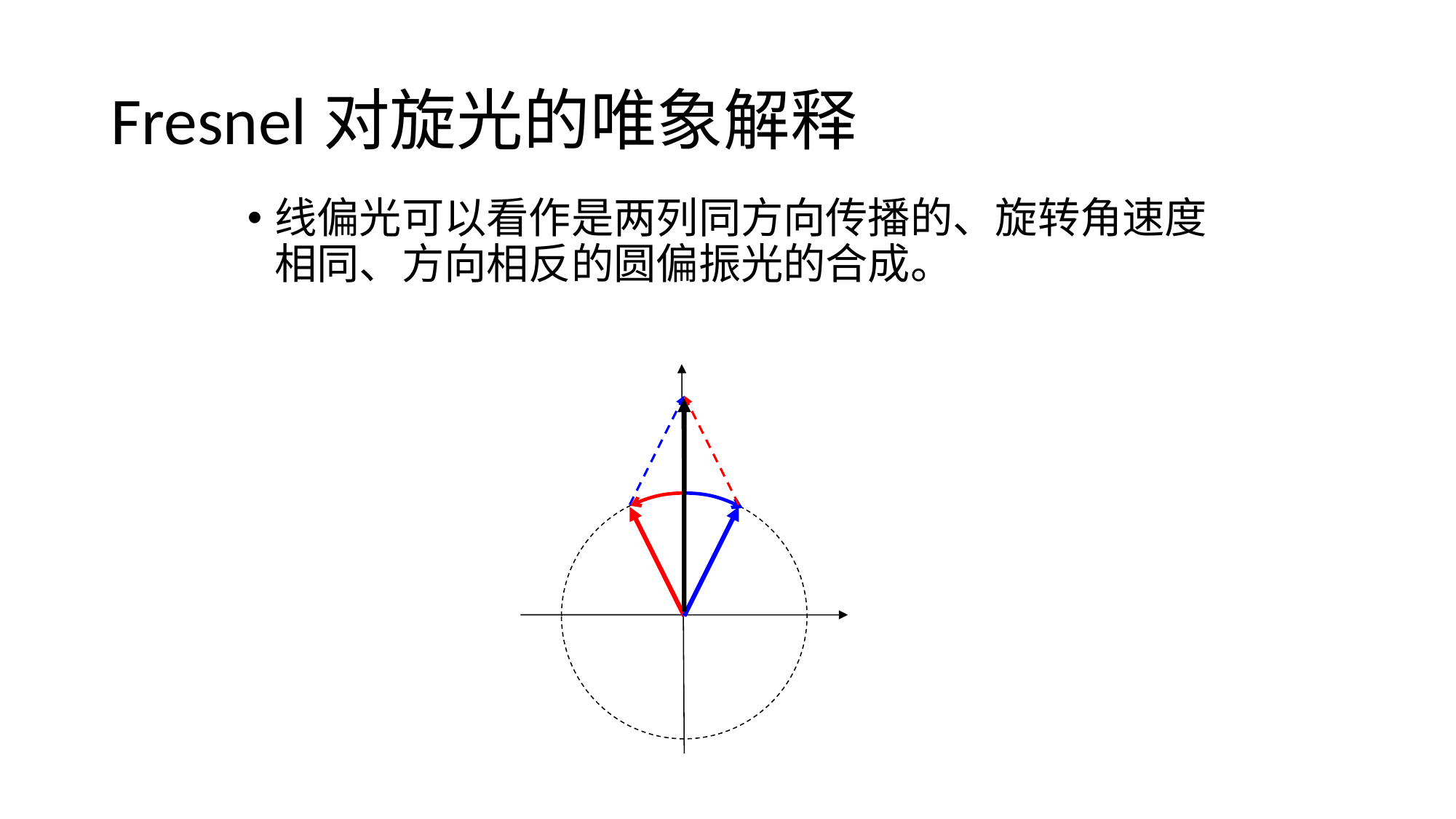

# Fresnel对旋光的唯象解释
线偏光可以看作是两列同方向传播的、旋转角速度相同、方向相反的圆偏振光的合成。